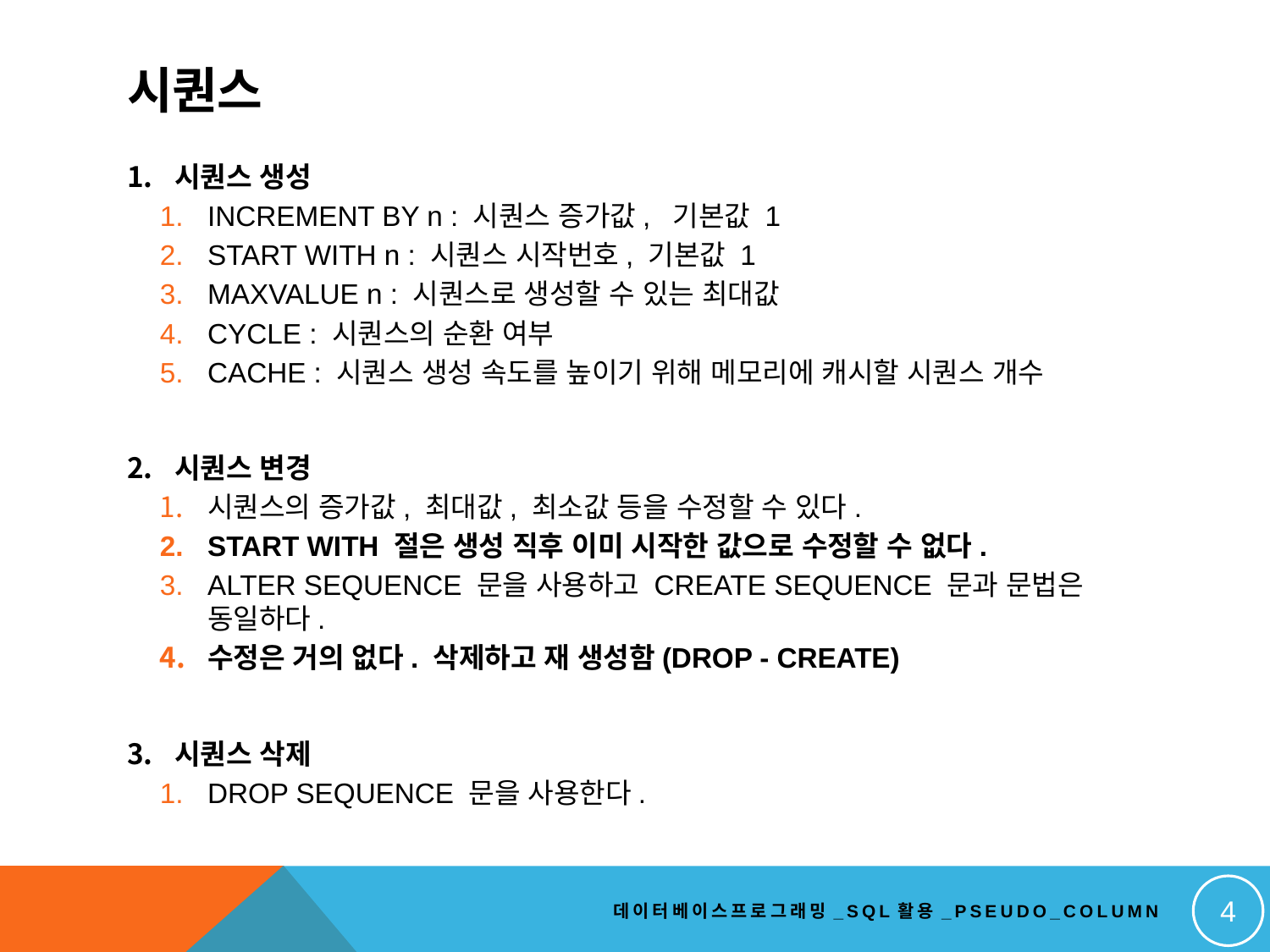

# 시퀀스
시퀀스 생성
INCREMENT BY n : 시퀀스 증가값,  기본값 1
START WITH n : 시퀀스 시작번호, 기본값 1
MAXVALUE n : 시퀀스로 생성할 수 있는 최대값
CYCLE : 시퀀스의 순환 여부
CACHE : 시퀀스 생성 속도를 높이기 위해 메모리에 캐시할 시퀀스 개수

시퀀스 변경
시퀀스의 증가값, 최대값, 최소값 등을 수정할 수 있다.
START WITH 절은 생성 직후 이미 시작한 값으로 수정할 수 없다.
ALTER SEQUENCE 문을 사용하고 CREATE SEQUENCE 문과 문법은 동일하다.
수정은 거의 없다. 삭제하고 재 생성함(DROP - CREATE)

시퀀스 삭제
DROP SEQUENCE 문을 사용한다.
4
데이터베이스프로그래밍_SQL활용_PSEUDO_COLUMN